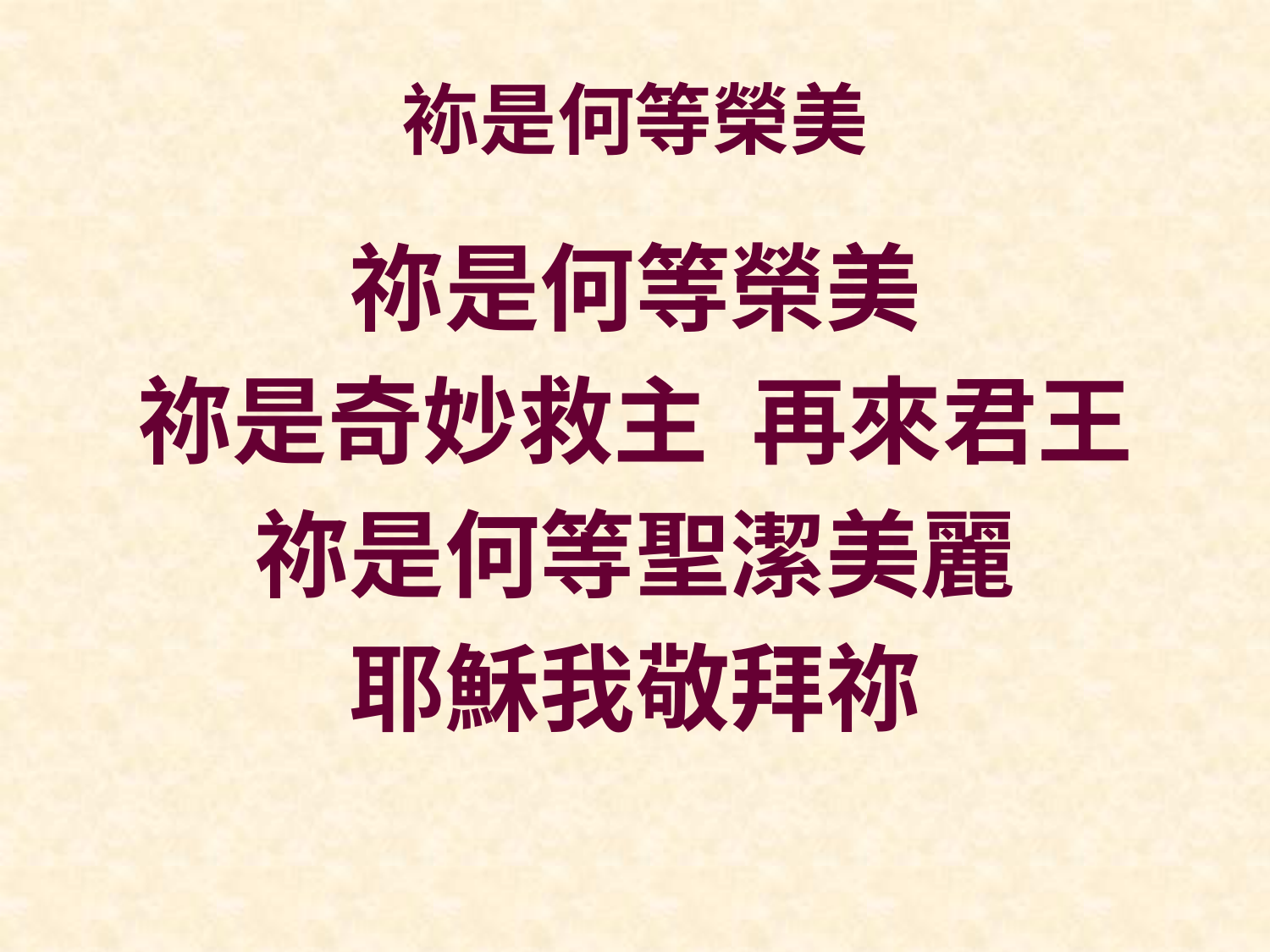

# 袮是何等榮美
祢是何等榮美
祢是奇妙救主  再來君王
祢是何等聖潔美麗
耶穌我敬拜祢